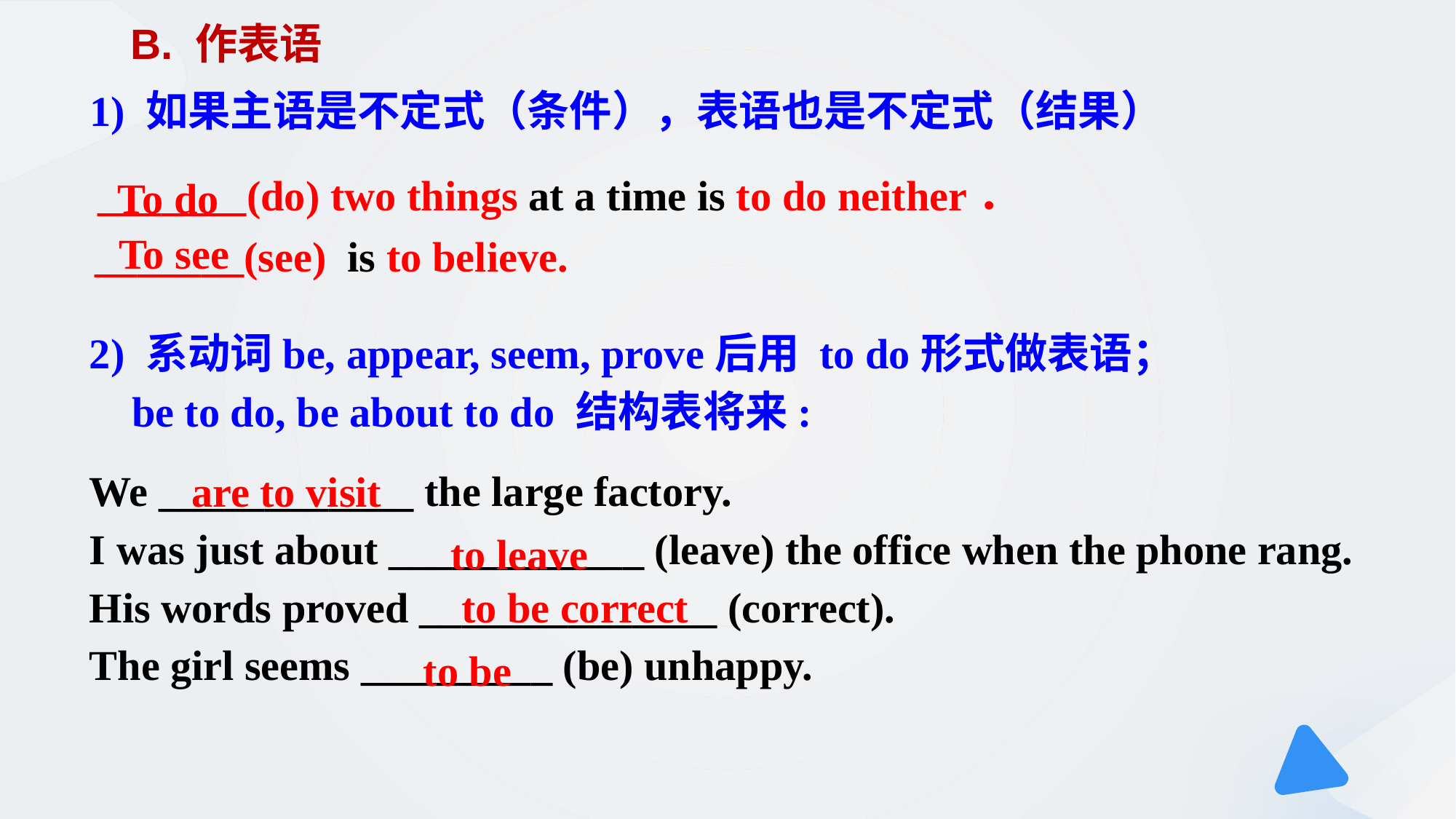

B. 作表语
1) 如果主语是不定式（条件），表语也是不定式（结果）
  _______(do) two things at a time is to do neither．
To do
To see
_______(see)  is to believe.
2) 系动词be, appear, seem, prove后用 to do形式做表语；
    be to do, be about to do 结构表将来:
We ____________ the large factory.
I was just about ____________ (leave) the office when the phone rang.
His words proved ______________ (correct).
The girl seems _________ (be) unhappy.
are to visit
to leave
to be correct
to be